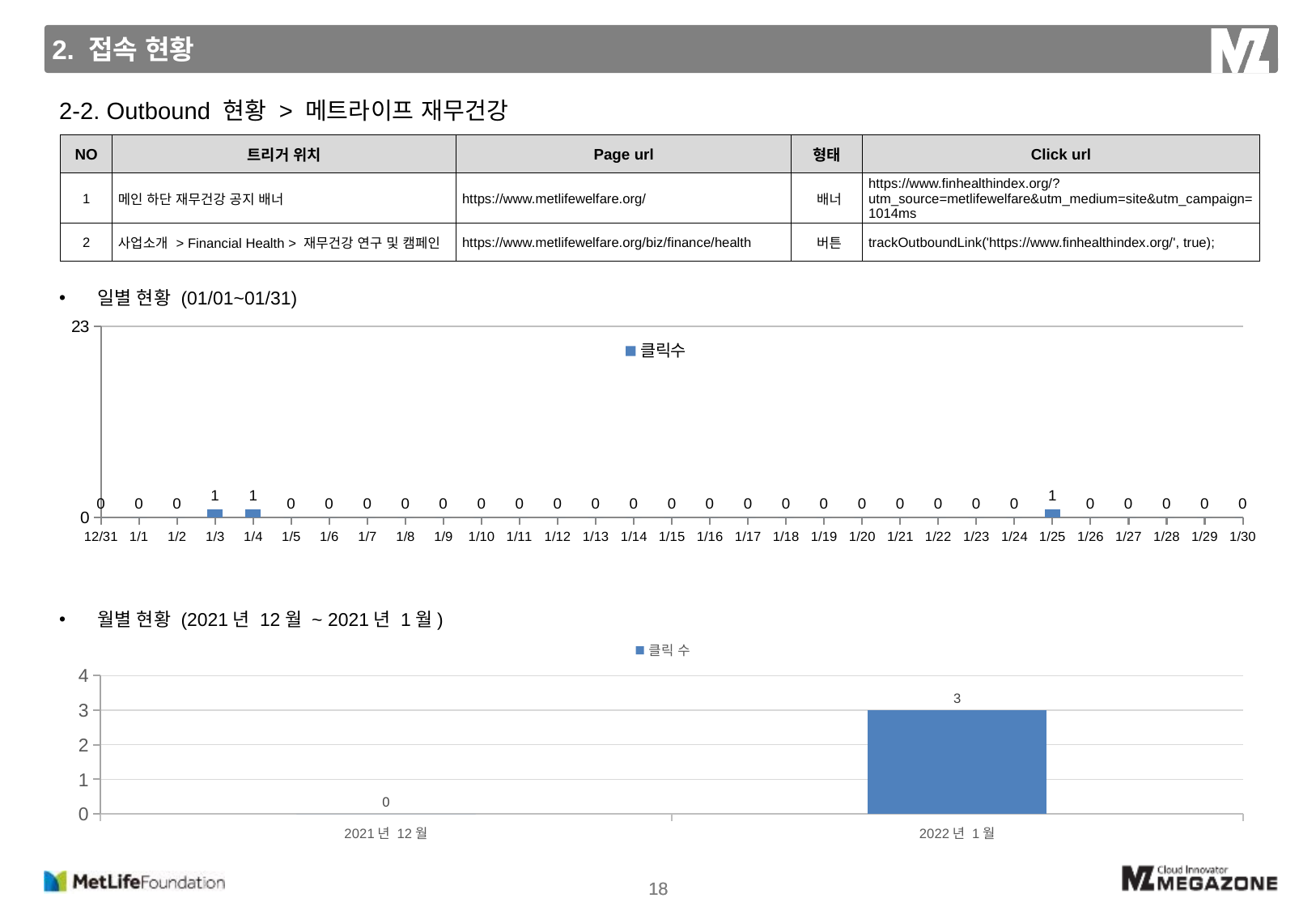

2. 접속 현황
2-2. Outbound 현황 > 메트라이프 재무건강
| NO | 트리거 위치 | Page url | 형태 | Click url |
| --- | --- | --- | --- | --- |
| 1 | 메인 하단 재무건강 공지 배너 | https://www.metlifewelfare.org/ | 배너 | https://www.finhealthindex.org/?utm\_source=metlifewelfare&utm\_medium=site&utm\_campaign=1014ms |
| 2 | 사업소개 > Financial Health > 재무건강 연구 및 캠페인 | https://www.metlifewelfare.org/biz/finance/health | 버튼 | trackOutboundLink('https://www.finhealthindex.org/', true); |
일별 현황 (01/01~01/31)

### Chart

| Category | 클릭수 |
|---|---|
| 43100 | 0.0 |
| 43101 | 0.0 |
| 43102 | 0.0 |
| 43103 | 1.0 |
| 43104 | 1.0 |
| 43105 | 0.0 |
| 43106 | 0.0 |
| 43107 | 0.0 |
| 43108 | 0.0 |
| 43109 | 0.0 |
| 43110 | 0.0 |
| 43111 | 0.0 |
| 43112 | 0.0 |
| 43113 | 0.0 |
| 43114 | 0.0 |
| 43115 | 0.0 |
| 43116 | 0.0 |
| 43117 | 0.0 |
| 43118 | 0.0 |
| 43119 | 0.0 |
| 43120 | 0.0 |
| 43121 | 0.0 |
| 43122 | 0.0 |
| 43123 | 0.0 |
| 43124 | 0.0 |
| 43125 | 1.0 |
| 43126 | 0.0 |
| 43127 | 0.0 |
| 43128 | 0.0 |
| 43129 | 0.0 |
| 43130 | 0.0 |
월별 현황 (2021년 12월 ~ 2021년 1월)

### Chart

| Category | 클릭 수 |
|---|---|
| 2021년 12월 | 0.0 |
| 2022년 1월 | 3.0 |
18
18